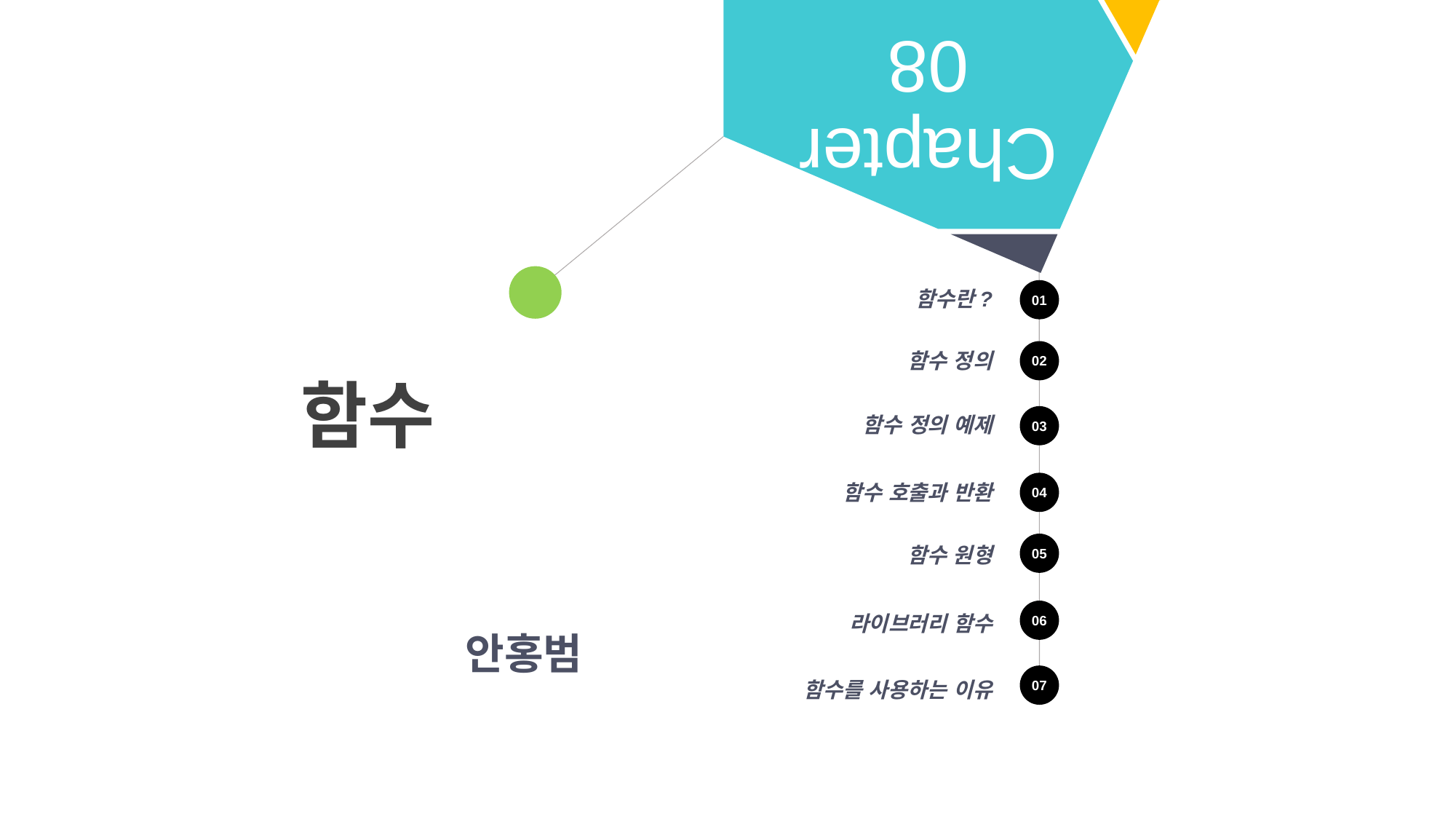

Chapter
08

함수란?
01
함수
02
함수 정의
함수 정의 예제
03
04
함수 호출과 반환
05
함수 원형
안홍범
06
라이브러리 함수
07
함수를 사용하는 이유